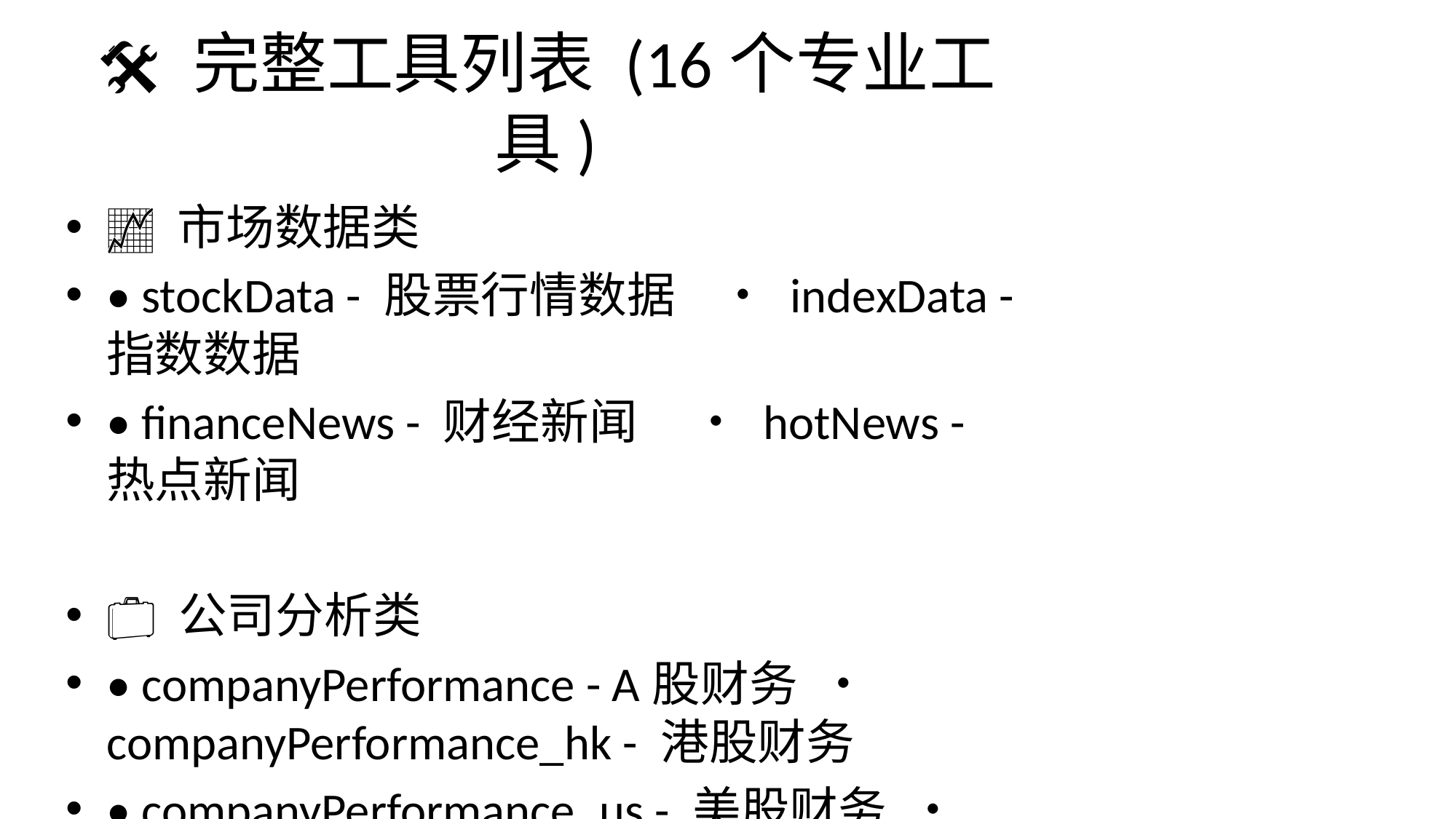

# 🛠️ 完整工具列表 (16个专业工具)
📈 市场数据类
• stockData - 股票行情数据    • indexData - 指数数据
• financeNews - 财经新闻     • hotNews - 热点新闻

💼 公司分析类
• companyPerformance - A股财务  • companyPerformance_hk - 港股财务
• companyPerformance_us - 美股财务  • csiIndexConstituents - 指数成分股

📊 交易数据类
• blockTrade - 大宗交易      • moneyFlow - 资金流向
• marginTrade - 融资融券     • dragonTigerInst - 龙虎榜

🏦 基金债券类
• fundData - 基金数据        • fundManagerByName - 基金经理
• convertibleBond - 可转债

📉 宏观经济类
• macroEcon - 宏观经济数据